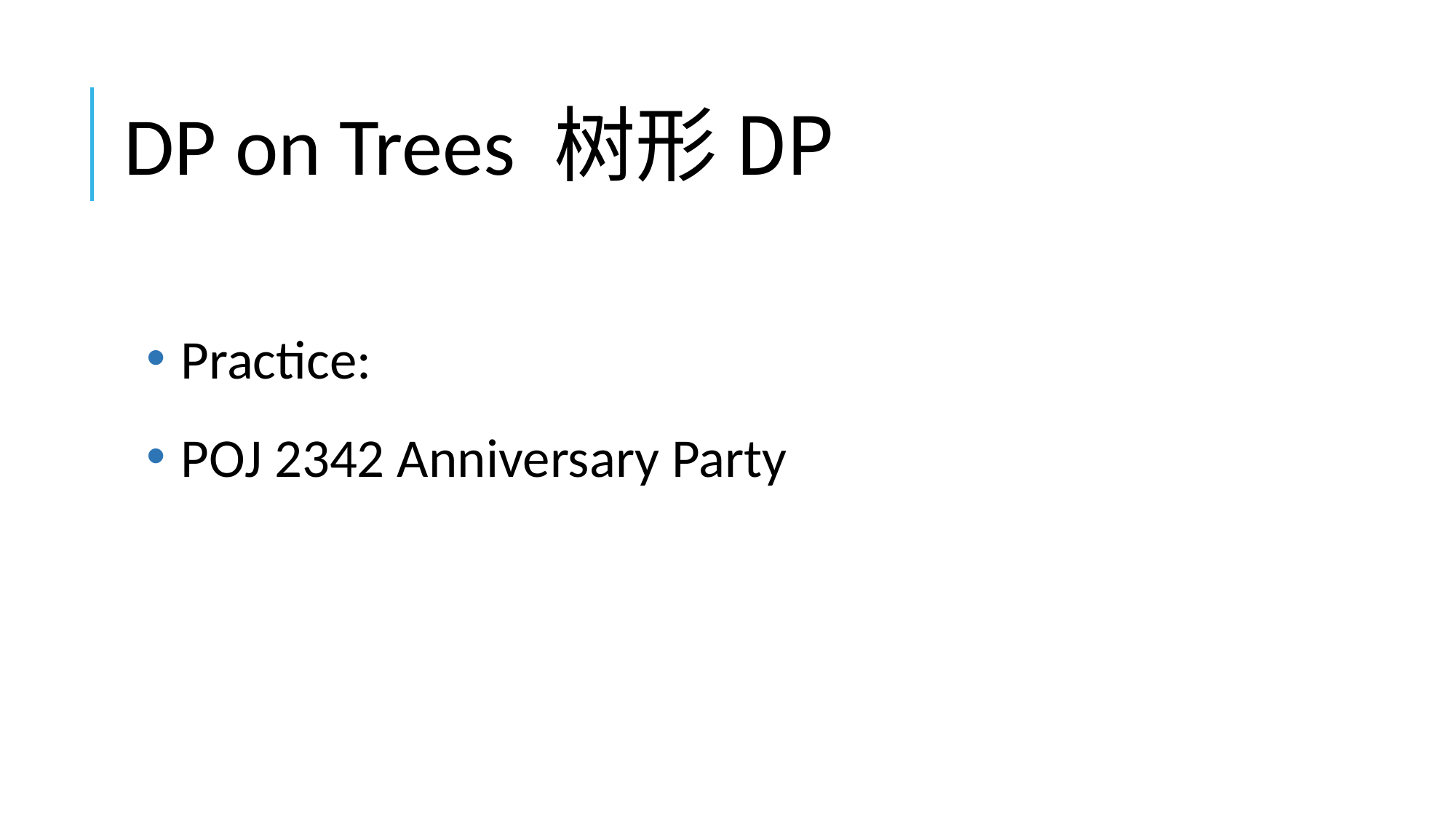

DP on Trees 树形DP
Practice:
POJ 2342 Anniversary Party